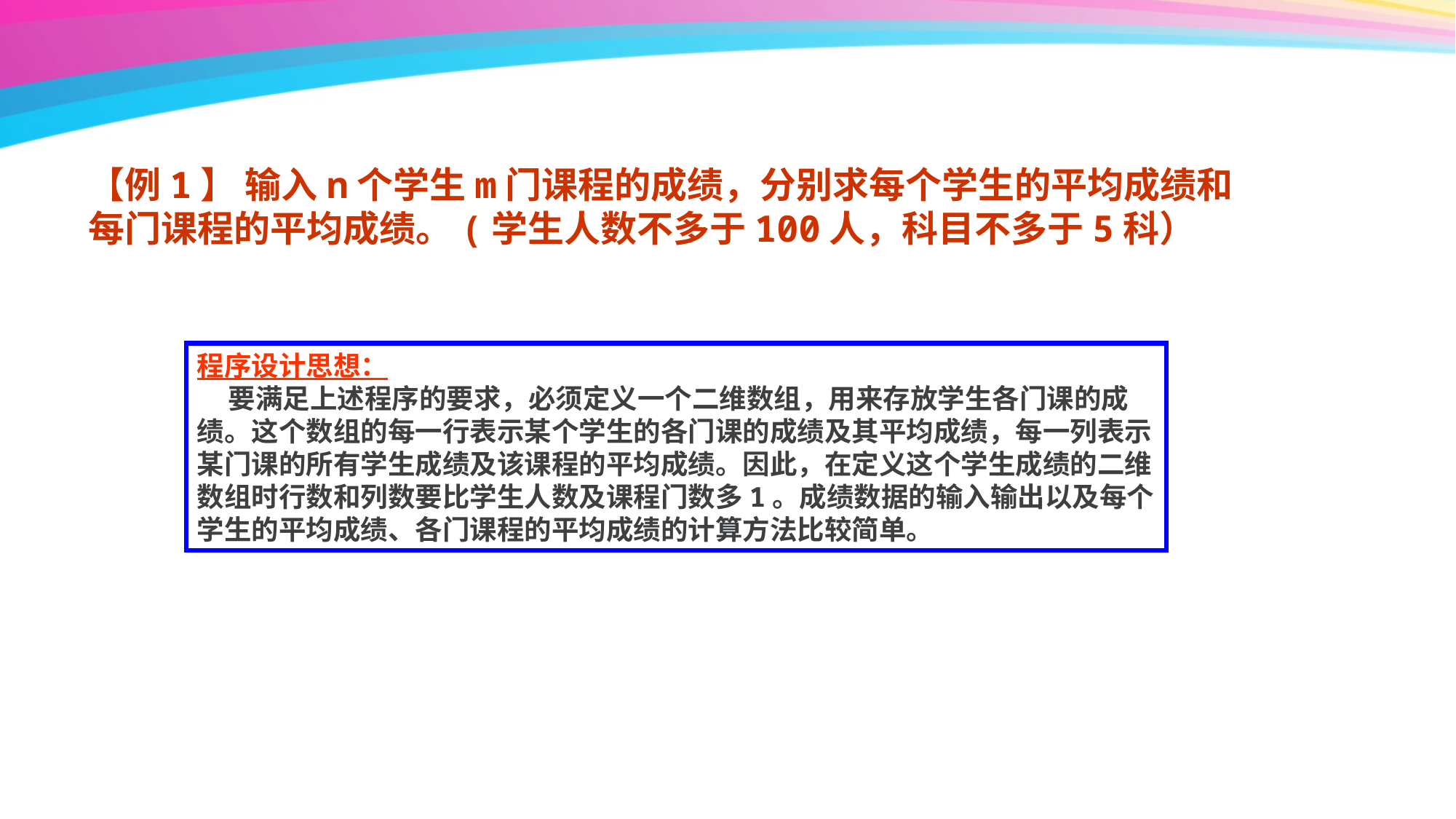

【例1】 输入n个学生m门课程的成绩，分别求每个学生的平均成绩和每门课程的平均成绩。(学生人数不多于100人，科目不多于5科）
程序设计思想：
    要满足上述程序的要求，必须定义一个二维数组，用来存放学生各门课的成绩。这个数组的每一行表示某个学生的各门课的成绩及其平均成绩，每一列表示某门课的所有学生成绩及该课程的平均成绩。因此，在定义这个学生成绩的二维数组时行数和列数要比学生人数及课程门数多1。成绩数据的输入输出以及每个学生的平均成绩、各门课程的平均成绩的计算方法比较简单。